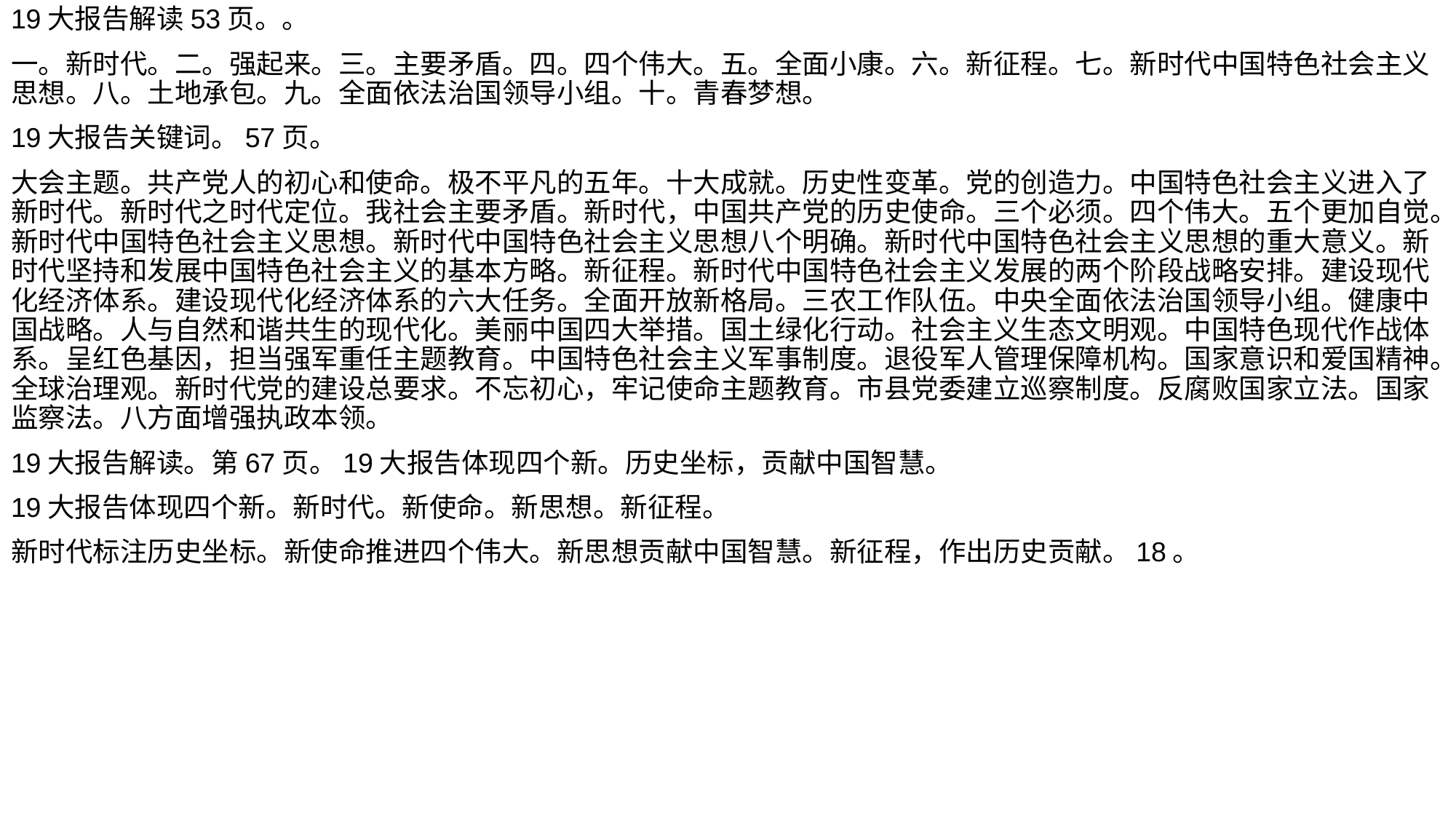

19大报告解读53页。。
一。新时代。二。强起来。三。主要矛盾。四。四个伟大。五。全面小康。六。新征程。七。新时代中国特色社会主义思想。八。土地承包。九。全面依法治国领导小组。十。青春梦想。
19大报告关键词。57页。
大会主题。共产党人的初心和使命。极不平凡的五年。十大成就。历史性变革。党的创造力。中国特色社会主义进入了新时代。新时代之时代定位。我社会主要矛盾。新时代，中国共产党的历史使命。三个必须。四个伟大。五个更加自觉。新时代中国特色社会主义思想。新时代中国特色社会主义思想八个明确。新时代中国特色社会主义思想的重大意义。新时代坚持和发展中国特色社会主义的基本方略。新征程。新时代中国特色社会主义发展的两个阶段战略安排。建设现代化经济体系。建设现代化经济体系的六大任务。全面开放新格局。三农工作队伍。中央全面依法治国领导小组。健康中国战略。人与自然和谐共生的现代化。美丽中国四大举措。国土绿化行动。社会主义生态文明观。中国特色现代作战体系。呈红色基因，担当强军重任主题教育。中国特色社会主义军事制度。退役军人管理保障机构。国家意识和爱国精神。全球治理观。新时代党的建设总要求。不忘初心，牢记使命主题教育。市县党委建立巡察制度。反腐败国家立法。国家监察法。八方面增强执政本领。
19大报告解读。第67页。19大报告体现四个新。历史坐标，贡献中国智慧。
19大报告体现四个新。新时代。新使命。新思想。新征程。
新时代标注历史坐标。新使命推进四个伟大。新思想贡献中国智慧。新征程，作出历史贡献。18。